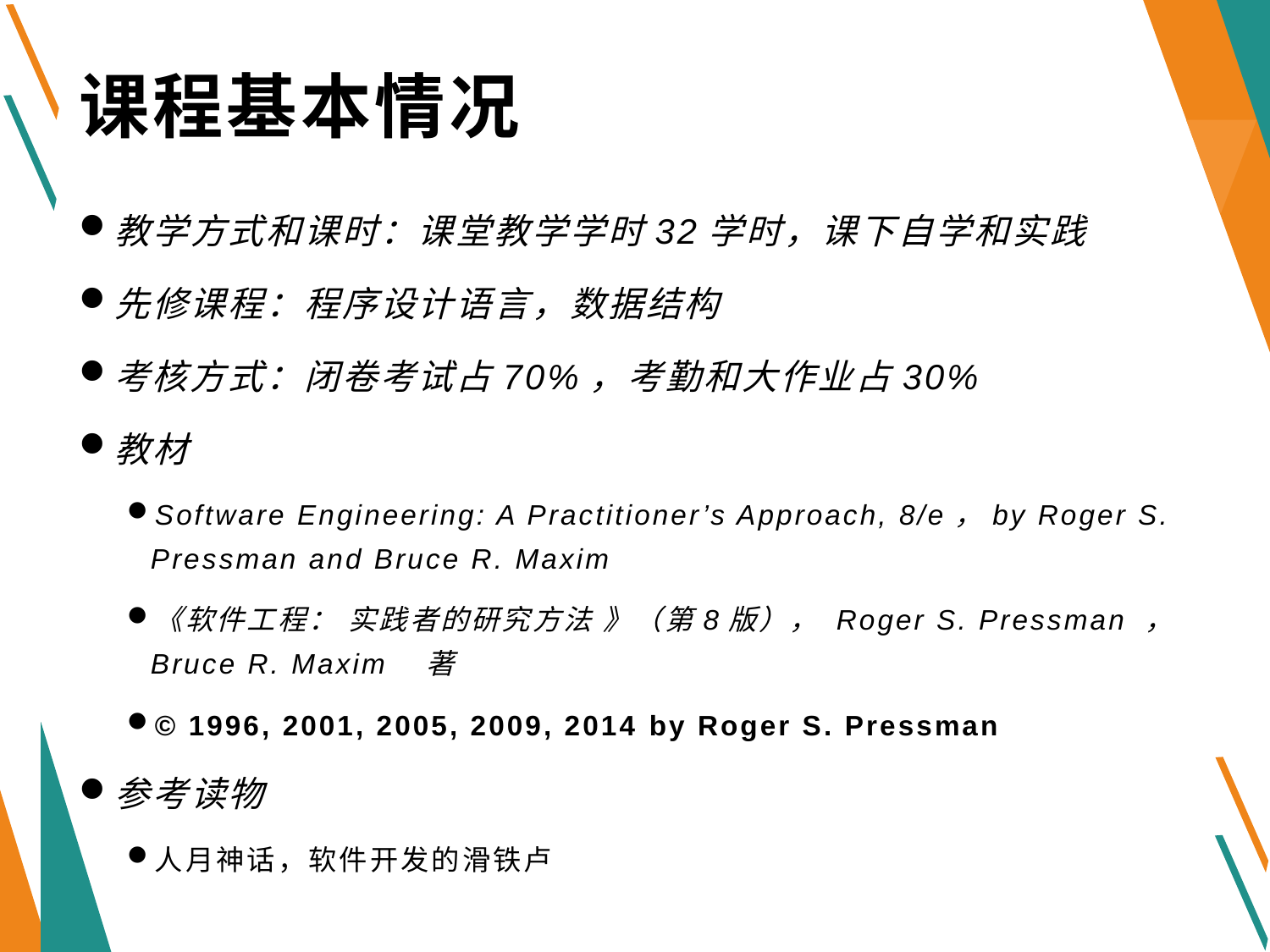

# 课程基本情况
教学方式和课时：课堂教学学时32学时，课下自学和实践
先修课程：程序设计语言，数据结构
考核方式：闭卷考试占70%，考勤和大作业占30%
教材
Software Engineering: A Practitioner’s Approach, 8/e，by Roger S. Pressman and Bruce R. Maxim
《软件工程： 实践者的研究方法 》（第8版）， Roger S. Pressman ， Bruce R. Maxim　著
© 1996, 2001, 2005, 2009, 2014 by Roger S. Pressman
参考读物
人月神话，软件开发的滑铁卢